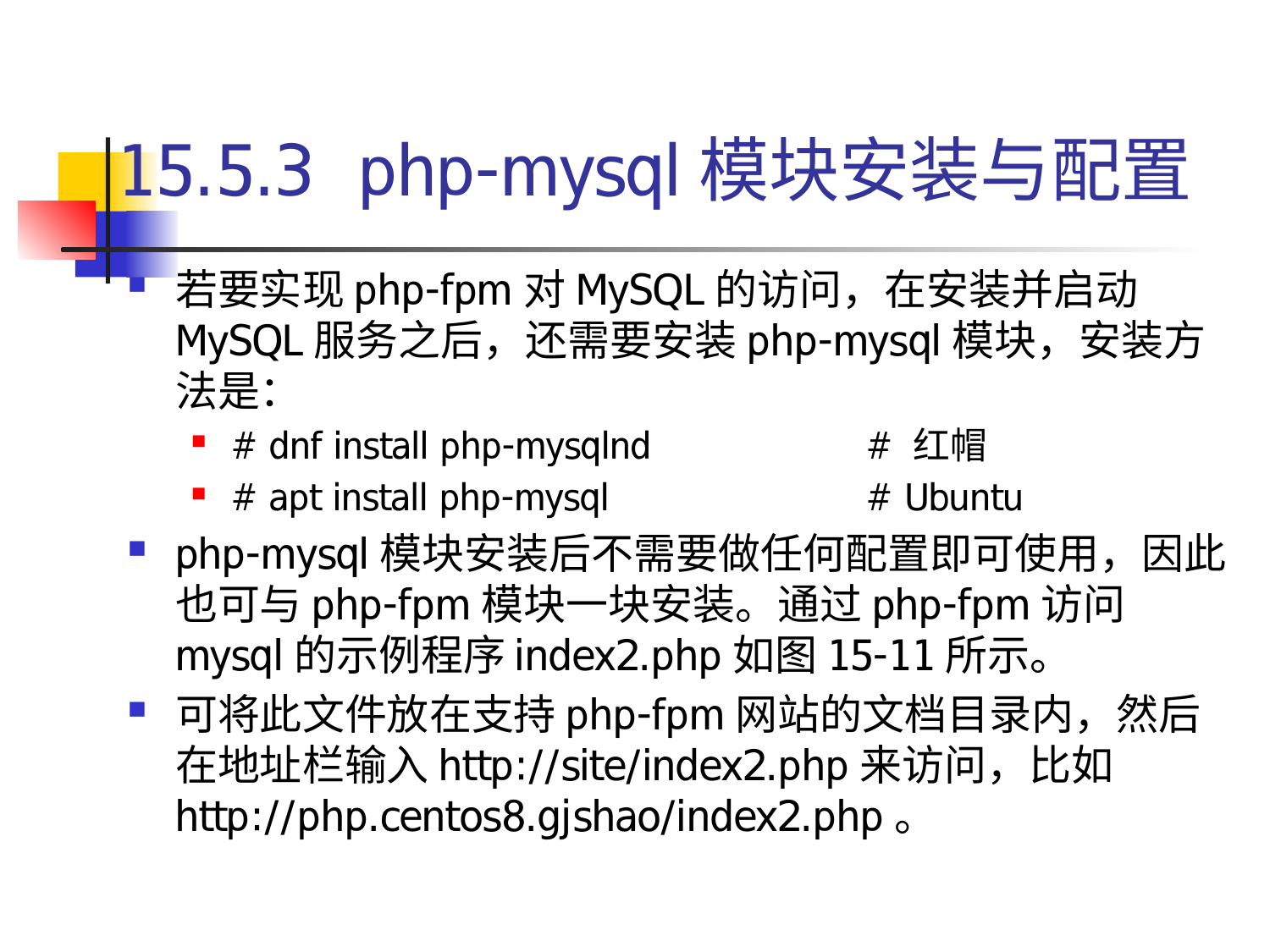

# 15.5.3  php-mysql模块安装与配置
若要实现php-fpm对MySQL的访问，在安装并启动MySQL服务之后，还需要安装php-mysql模块，安装方法是：
# dnf install php-mysqlnd 		# 红帽
# apt install php-mysql 		# Ubuntu
php-mysql模块安装后不需要做任何配置即可使用，因此也可与php-fpm模块一块安装。通过php-fpm访问mysql的示例程序index2.php如图15-11所示。
可将此文件放在支持php-fpm网站的文档目录内，然后在地址栏输入http://site/index2.php来访问，比如http://php.centos8.gjshao/index2.php。